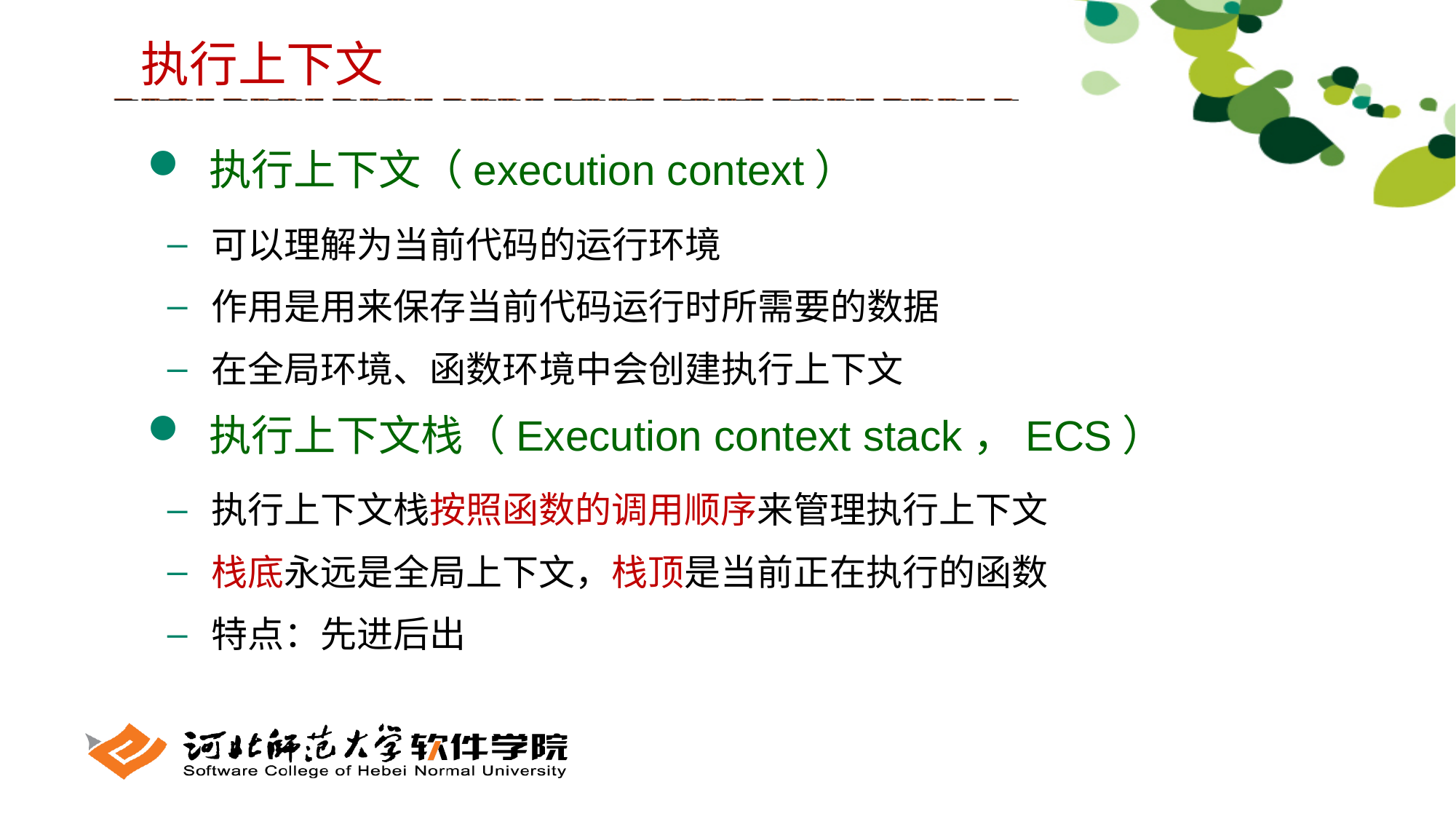

执行上下文
 执行上下文（execution context）
 可以理解为当前代码的运行环境
 作用是用来保存当前代码运行时所需要的数据
 在全局环境、函数环境中会创建执行上下文
 执行上下文栈（Execution context stack，ECS）
 执行上下文栈按照函数的调用顺序来管理执行上下文
 栈底永远是全局上下文，栈顶是当前正在执行的函数
 特点：先进后出